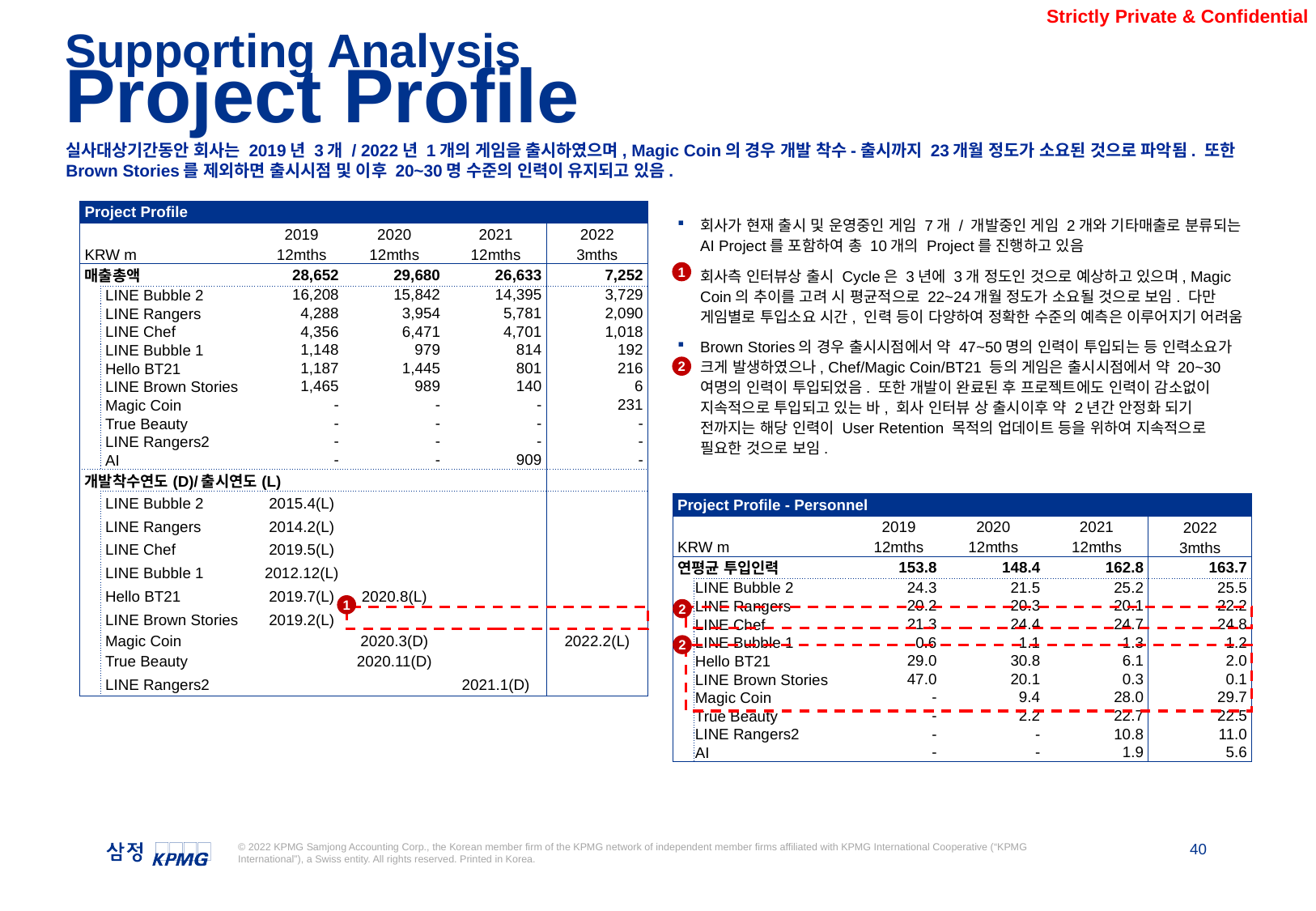

Supporting Analysis
Project Profile
실사대상기간동안 회사는 2019년 3개 / 2022년 1개의 게임을 출시하였으며, Magic Coin의 경우 개발 착수-출시까지 23개월 정도가 소요된 것으로 파악됨. 또한 Brown Stories를 제외하면 출시시점 및 이후 20~30명 수준의 인력이 유지되고 있음.
회사가 현재 출시 및 운영중인 게임 7개 / 개발중인 게임 2개와 기타매출로 분류되는 AI Project를 포함하여 총 10개의 Project를 진행하고 있음
회사측 인터뷰상 출시 Cycle은 3년에 3개 정도인 것으로 예상하고 있으며, Magic Coin의 추이를 고려 시 평균적으로 22~24개월 정도가 소요될 것으로 보임. 다만 게임별로 투입소요 시간, 인력 등이 다양하여 정확한 수준의 예측은 이루어지기 어려움
Brown Stories의 경우 출시시점에서 약 47~50명의 인력이 투입되는 등 인력소요가 크게 발생하였으나, Chef/Magic Coin/BT21 등의 게임은 출시시점에서 약 20~30여명의 인력이 투입되었음. 또한 개발이 완료된 후 프로젝트에도 인력이 감소없이 지속적으로 투입되고 있는 바, 회사 인터뷰 상 출시이후 약 2년간 안정화 되기 전까지는 해당 인력이 User Retention 목적의 업데이트 등을 위하여 지속적으로 필요한 것으로 보임.

| Project Profile |  |  |  |  |  |  |
| --- | --- | --- | --- | --- | --- | --- |
|  |  |  | 2019 | 2020 | 2021 | 2022 |
| KRW m |  |  | 12mths | 12mths | 12mths | 3mths |
| 매출총액 |  |  | 28,652 | 29,680 | 26,633 | 7,252 |
|  | LINE Bubble 2 | LINE Bubble 2 | 16,208 | 15,842 | 14,395 | 3,729 |
|  | LINE Rangers | LINE Rangers | 4,288 | 3,954 | 5,781 | 2,090 |
|  | LINE Chef | LINE Chef | 4,356 | 6,471 | 4,701 | 1,018 |
|  | LINE Bubble 1 | LINE Bubble 1 | 1,148 | 979 | 814 | 192 |
|  | Hello BT21 | Hello BT21 | 1,187 | 1,445 | 801 | 216 |
|  | LINE Brown Stories | LINE Brown Stories | 1,465 | 989 | 140 | 6 |
|  | Magic Coin | Magic Coin | - | - | - | 231 |
|  | True Beauty | True Beauty | - | - | - | - |
|  | LINE Rangers2 | LINE Rangers2 | - | - | - | - |
|  | AI | AI | - | - | 909 | - |
| 개발착수연도(D)/출시연도(L) |  |  |  |  |  |  |
|  | LINE Bubble 2 | LINE Bubble 2 | 2015.4(L) |  |  |  |
|  | LINE Rangers | LINE Rangers | 2014.2(L) |  |  |  |
|  | LINE Chef | LINE Chef | 2019.5(L) |  |  |  |
|  | LINE Bubble 1 | LINE Bubble 1 | 2012.12(L) |  |  |  |
|  | Hello BT21 | Hello BT21 | 2019.7(L) | 2020.8(L) |  |  |
|  | LINE Brown Stories | LINE Brown Stories | 2019.2(L) |  |  |  |
|  | Magic Coin | Magic Coin |  | 2020.3(D) |  | 2022.2(L) |
|  | True Beauty | True Beauty |  | 2020.11(D) |  |  |
|  | LINE Rangers2 | LINE Rangers2 |  |  | 2021.1(D) |  |
1
2
| Project Profile - Personnel |  |  |  |  |  |  |
| --- | --- | --- | --- | --- | --- | --- |
|  |  |  | 2019 | 2020 | 2021 | 2022 |
| KRW m |  |  | 12mths | 12mths | 12mths | 3mths |
| 연평균 투입인력 |  |  | 153.8 | 148.4 | 162.8 | 163.7 |
|  | LINE Bubble 2 | LINE Bubble 2 | 24.3 | 21.5 | 25.2 | 25.5 |
|  | LINE Rangers | LINE Rangers | 20.2 | 20.3 | 20.1 | 22.2 |
|  | LINE Chef | LINE Chef | 21.3 | 24.4 | 24.7 | 24.8 |
|  | LINE Bubble 1 | LINE Bubble 1 | 0.6 | 1.1 | 1.3 | 1.2 |
|  | Hello BT21 | Hello BT21 | 29.0 | 30.8 | 6.1 | 2.0 |
|  | LINE Brown Stories | LINE Brown Stories | 47.0 | 20.1 | 0.3 | 0.1 |
|  | Magic Coin | Magic Coin | - | 9.4 | 28.0 | 29.7 |
|  | True Beauty | True Beauty | - | 2.2 | 22.7 | 22.5 |
|  | LINE Rangers2 | LINE Rangers2 | - | - | 10.8 | 11.0 |
|  | AI | AI | - | - | 1.9 | 5.6 |
1
2

2